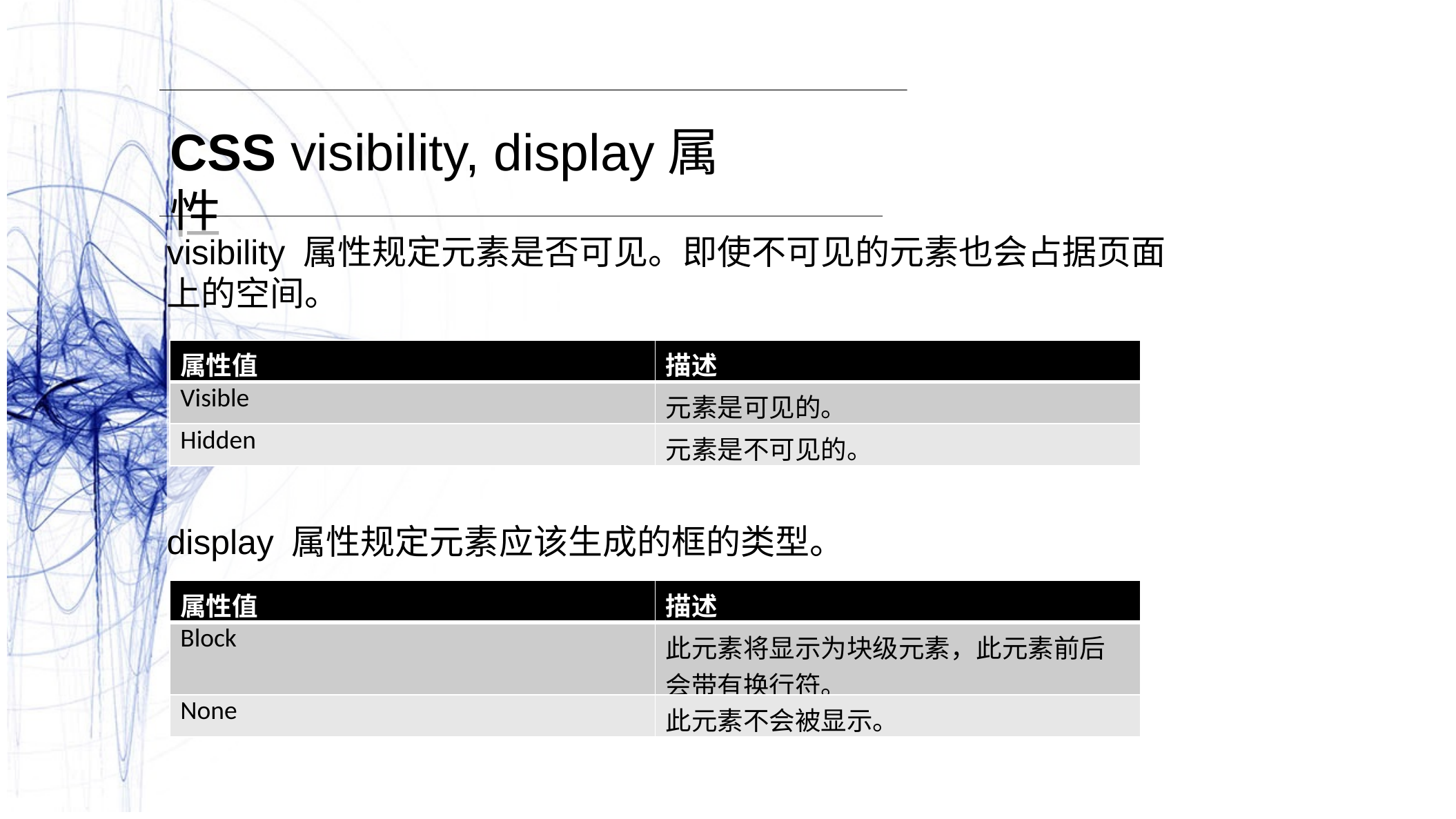

CSS visibility, display属性

visibility 属性规定元素是否可见。即使不可见的元素也会占据页面上的空间。

display 属性规定元素应该生成的框的类型。

| 属性值 | 描述 |
| --- | --- |
| Visible | 元素是可见的。 |
| Hidden | 元素是不可见的。 |
| 属性值 | 描述 |
| --- | --- |
| Block | 此元素将显示为块级元素，此元素前后会带有换行符。 |
| None | 此元素不会被显示。 |